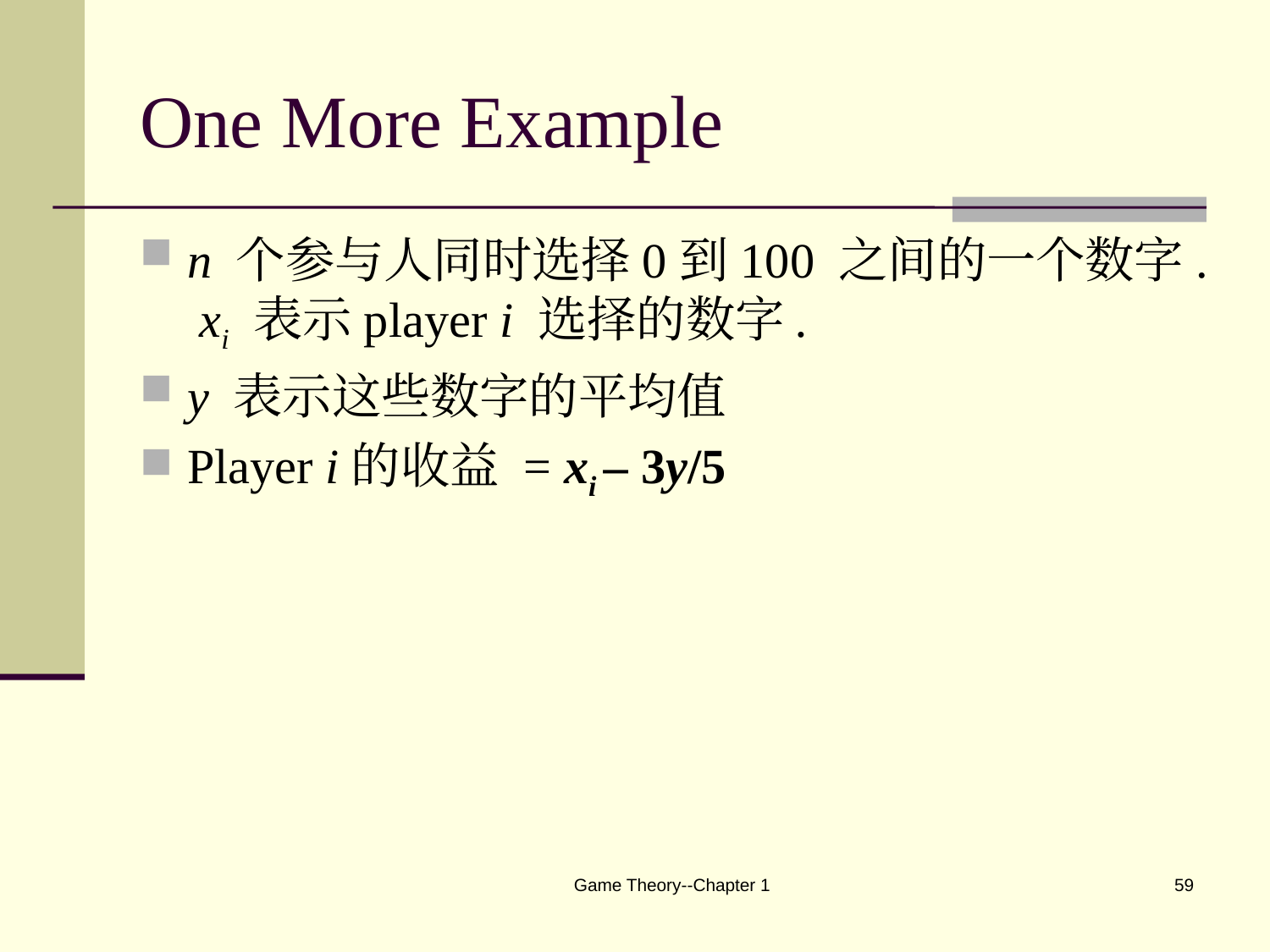

# One More Example
n 个参与人同时选择0到100 之间的一个数字. xi 表示player i 选择的数字.
y 表示这些数字的平均值
Player i的收益 = xi – 3y/5

Game Theory--Chapter 1
59